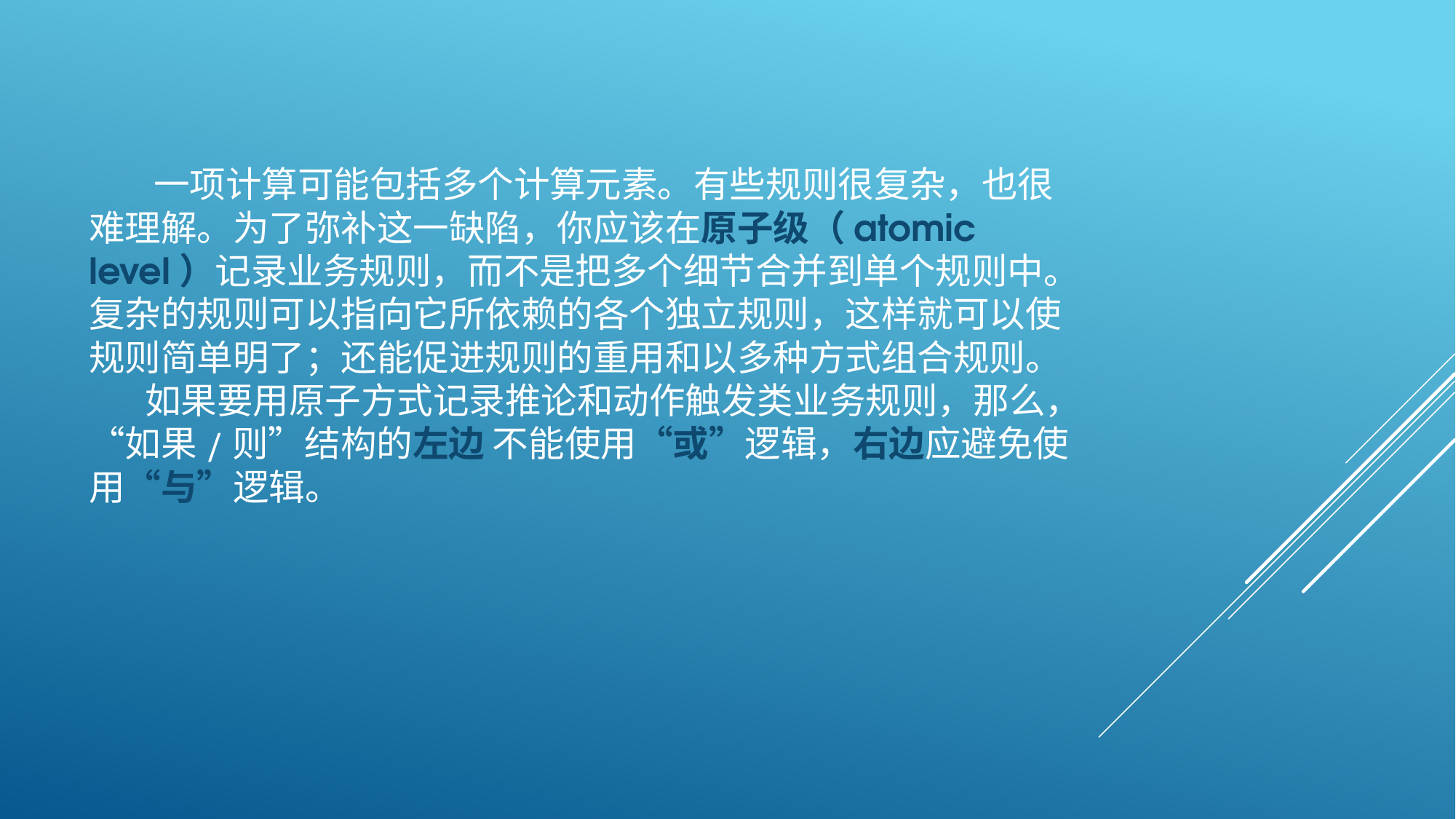

# 一项计算可能包括多个计算元素。有些规则很复杂，也很难理解。为了弥补这一缺陷，你应该在原子级（atomic level）记录业务规则，而不是把多个细节合并到单个规则中。复杂的规则可以指向它所依赖的各个独立规则，这样就可以使规则简单明了；还能促进规则的重用和以多种方式组合规则。 如果要用原子方式记录推论和动作触发类业务规则，那么，“如果/则”结构的左边 不能使用“或”逻辑，右边应避免使用“与”逻辑。